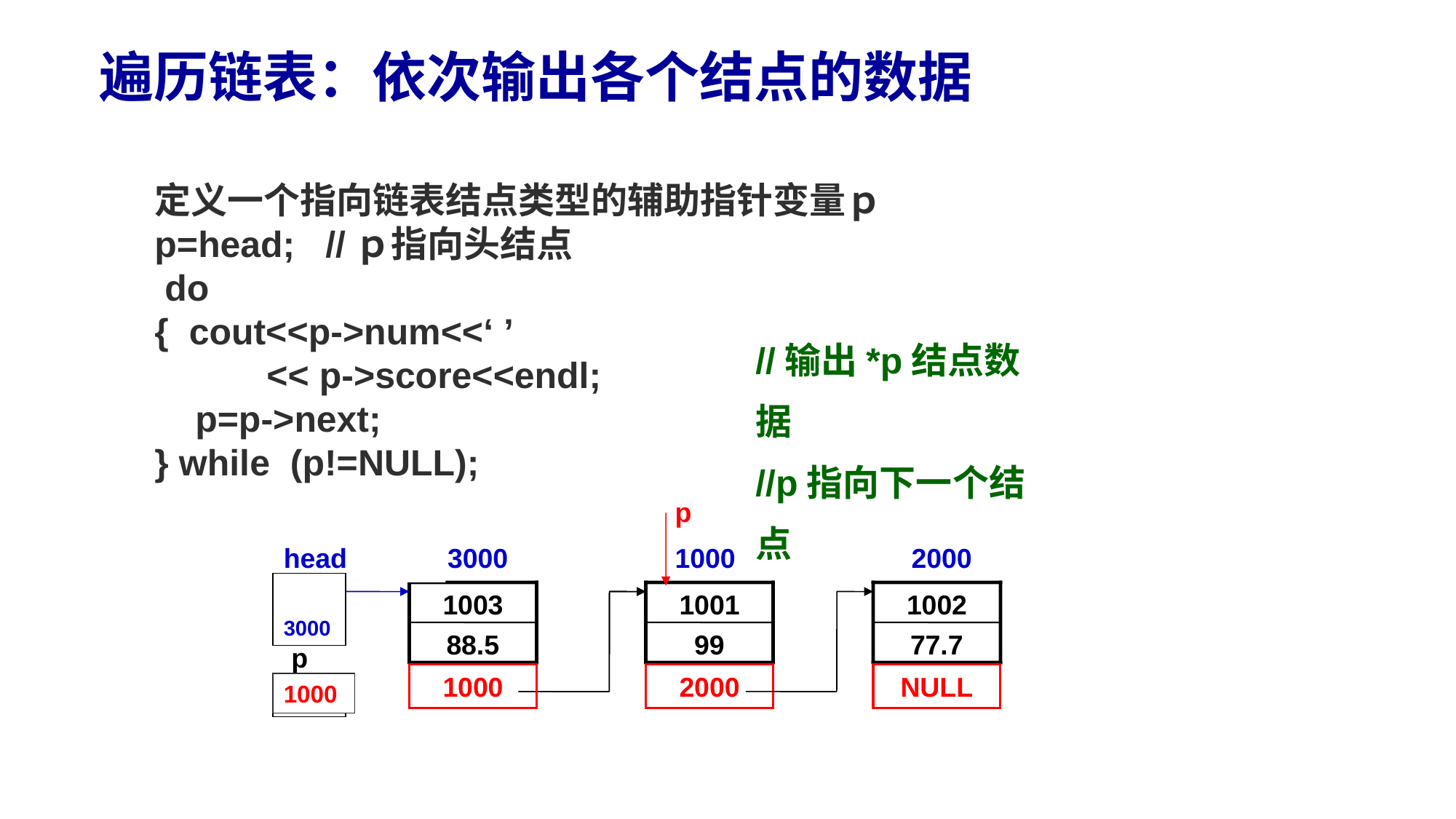

遍历链表：依次输出各个结点的数据
定义一个指向链表结点类型的辅助指针变量ｐ
p=head;   //ｐ指向头结点
 do
{  cout<<p->num<<‘ ’
           << p->score<<endl;
    p=p->next;
} while  (p!=NULL);

//输出*p结点数据
//p指向下一个结点
p

p

head

3000
3000
1000
2000
1003

88.5

1000
1001

99

2000
1002

77.7

NULL

 p

3000
1000